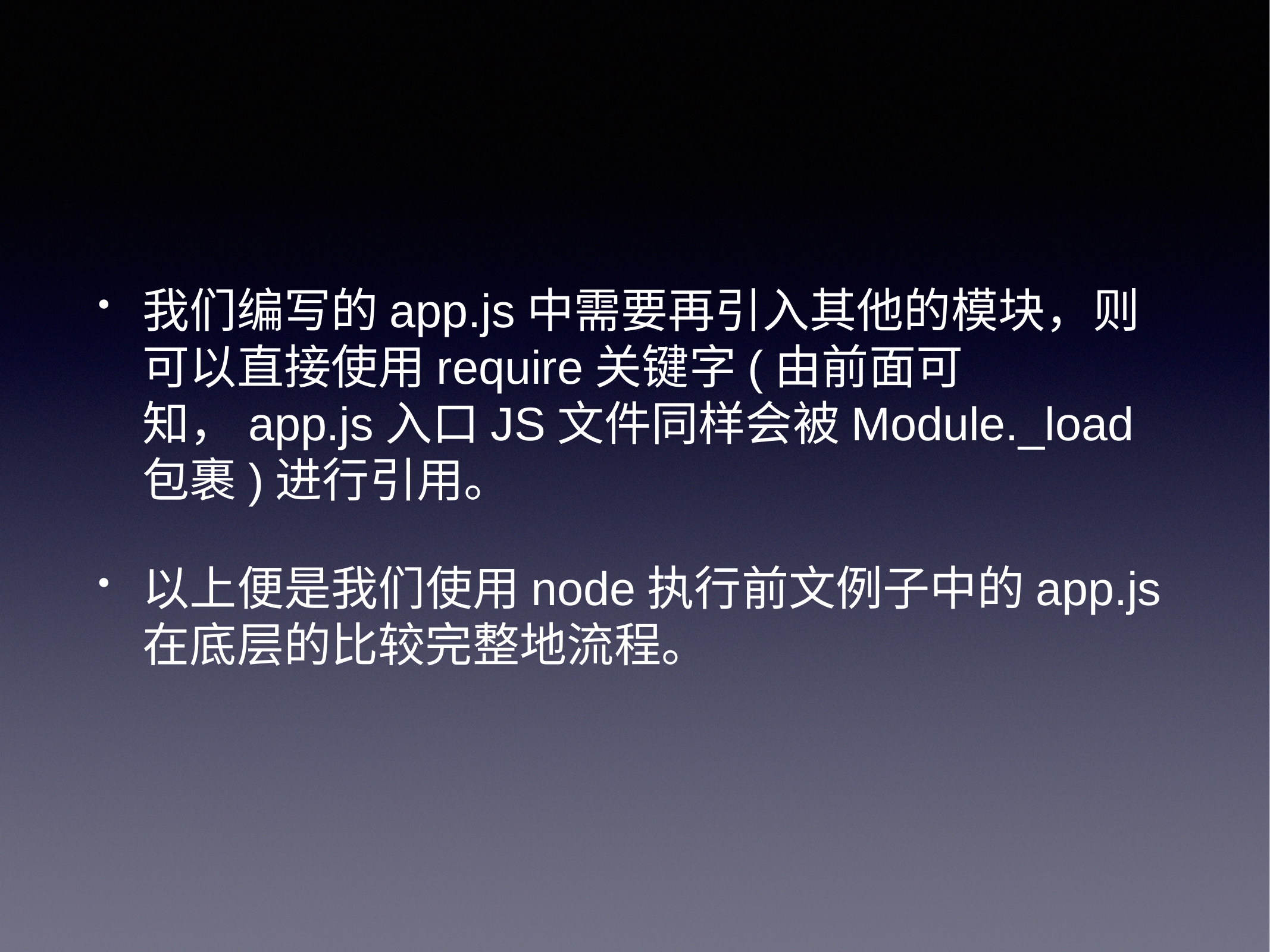

我们编写的app.js中需要再引入其他的模块，则可以直接使用require关键字(由前面可知，app.js入口JS文件同样会被Module._load包裹)进行引用。
以上便是我们使用node执行前文例子中的app.js在底层的比较完整地流程。